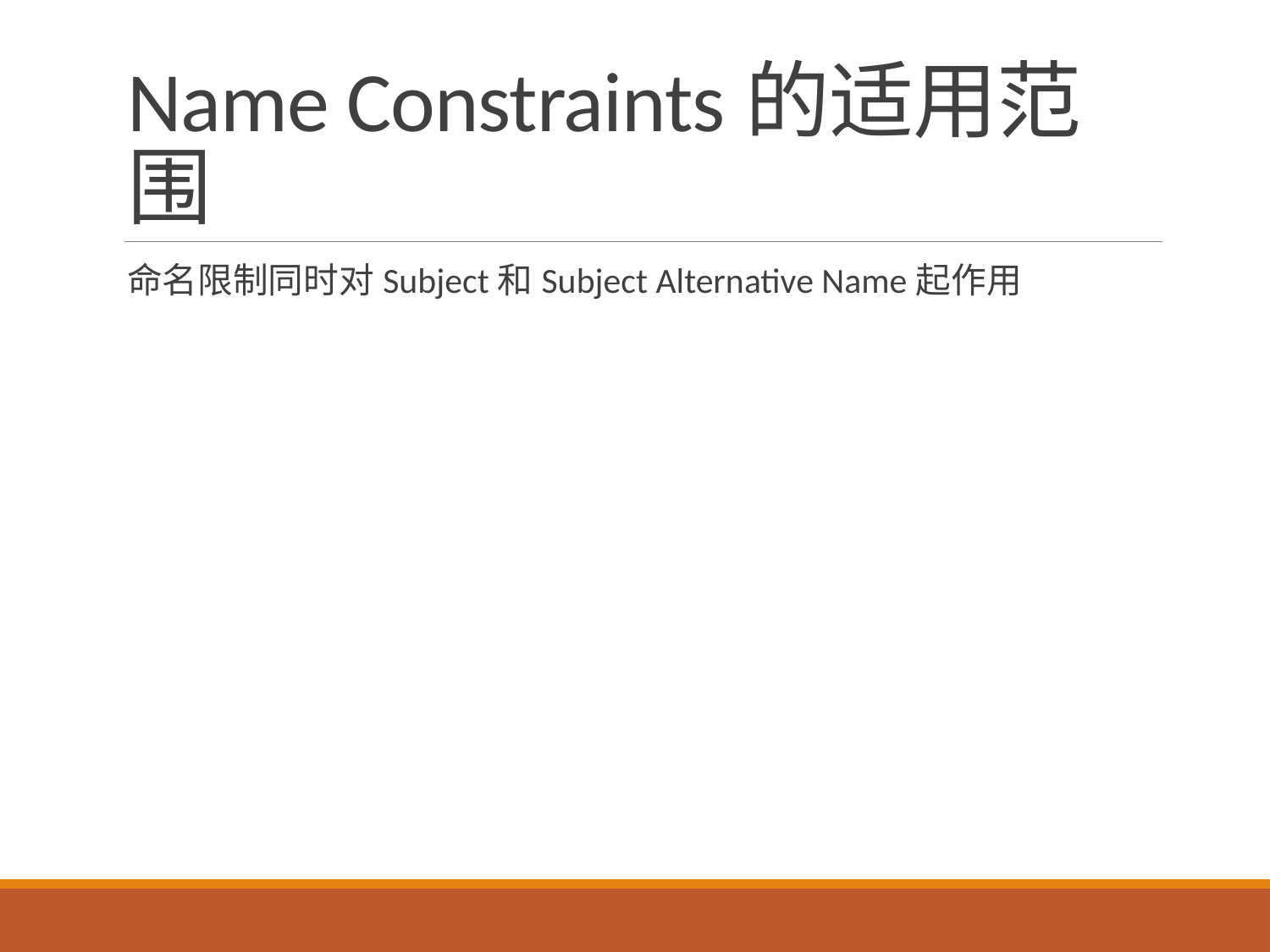

# Name Constraints的适用范围
命名限制同时对Subject和Subject Alternative Name起作用
75